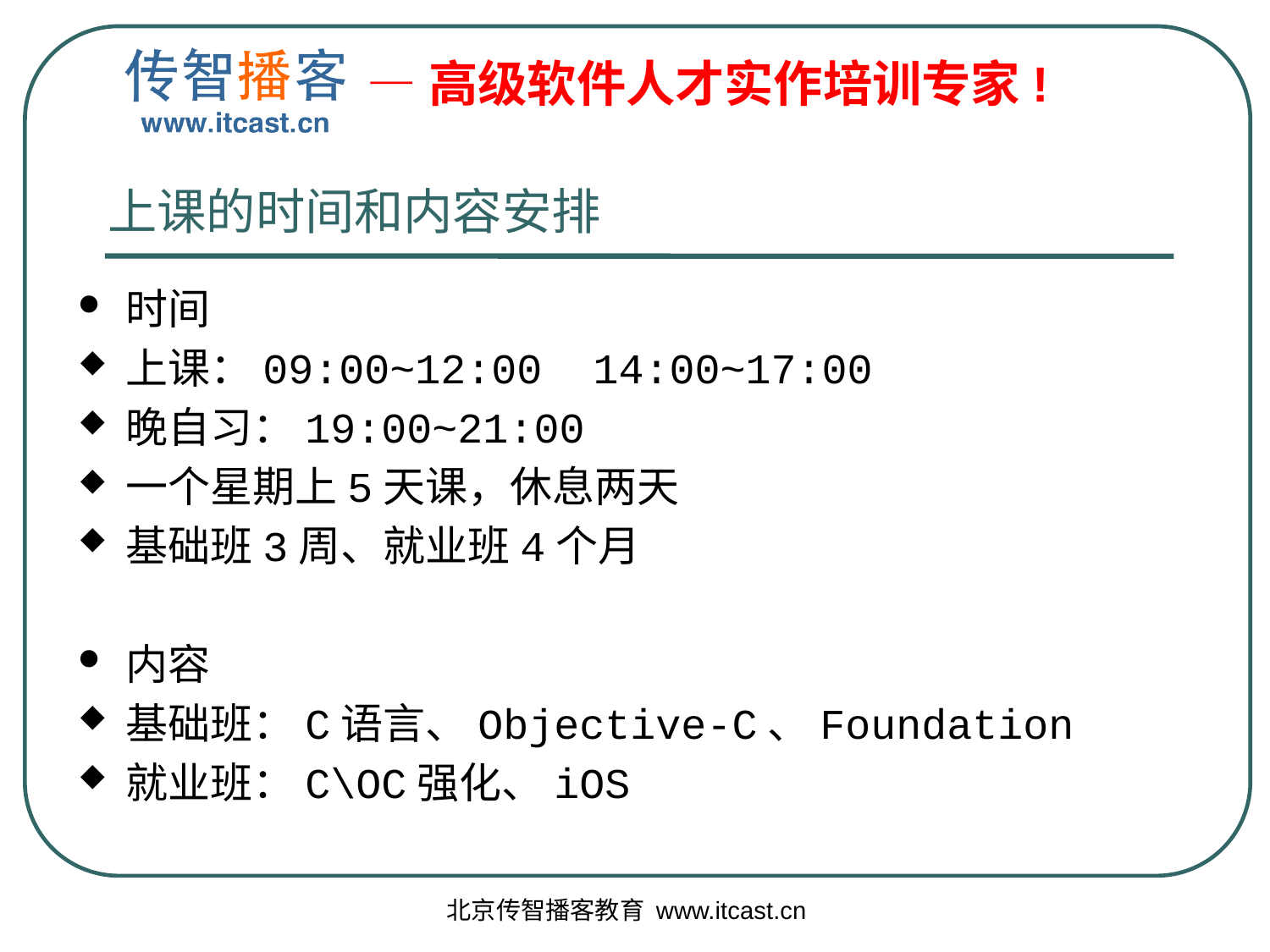

上课的时间和内容安排
时间
上课：09:00~12:00  14:00~17:00
晚自习：19:00~21:00
一个星期上5天课，休息两天
基础班3周、就业班4个月

内容
基础班：C语言、Objective-C、Foundation
就业班：C\OC强化、iOS